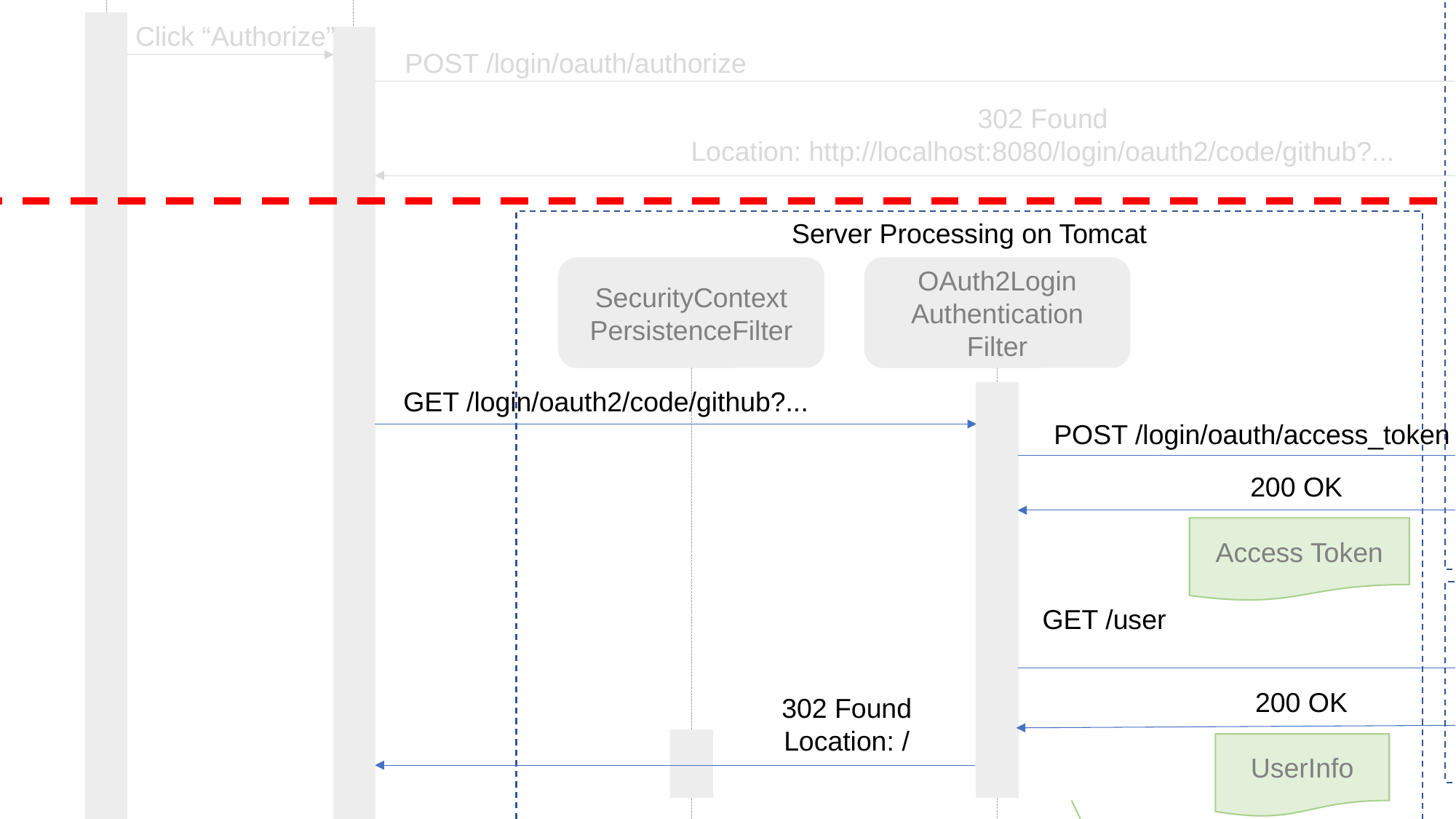

Resource
Owner
User Agent
(Web Browser)
github.com

Click “Authorize”

POST /login/oauth/authorize

302 Found
Location: http://localhost:8080/login/oauth2/code/github?...

Server Processing on Tomcat
SecurityContext
PersistenceFilter
OAuth2Login
Authentication
Filter
GET /login/oauth2/code/github?...

POST /login/oauth/access_token

200 OK
Access Token
api.github.com
GET /user

200 OK
302 Found
Location: /

UserInfo
Demo
Controller
FilterSecuirty
Interceptor
説明対象
GET /

200 OK
Index
Page